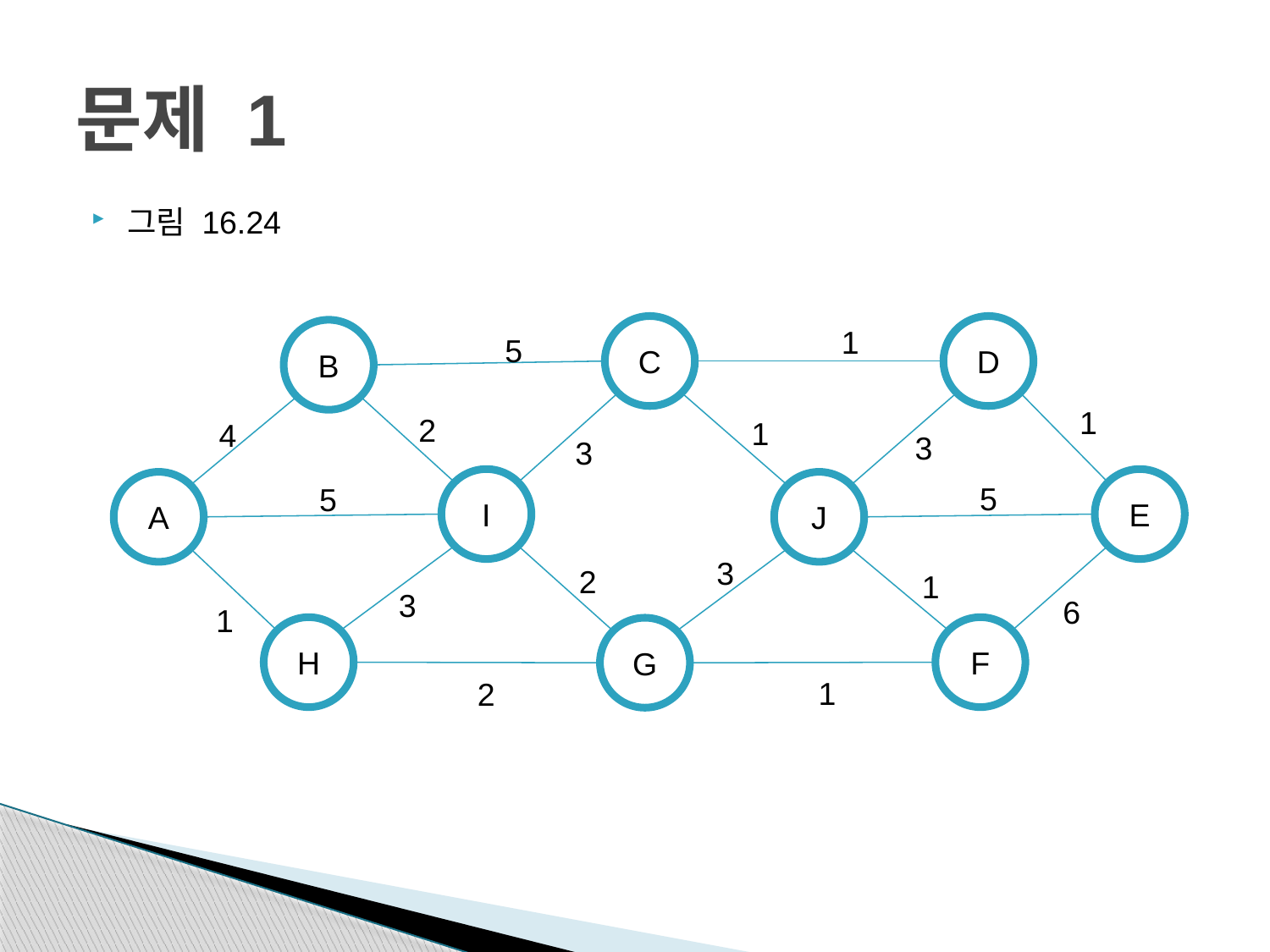

# 문제 1
그림 16.24

C
1
D
B
5
1
2
1
4
3
3
I
E
A
J
5
5
3
2
1
3
6
1
H
F
G
1
2